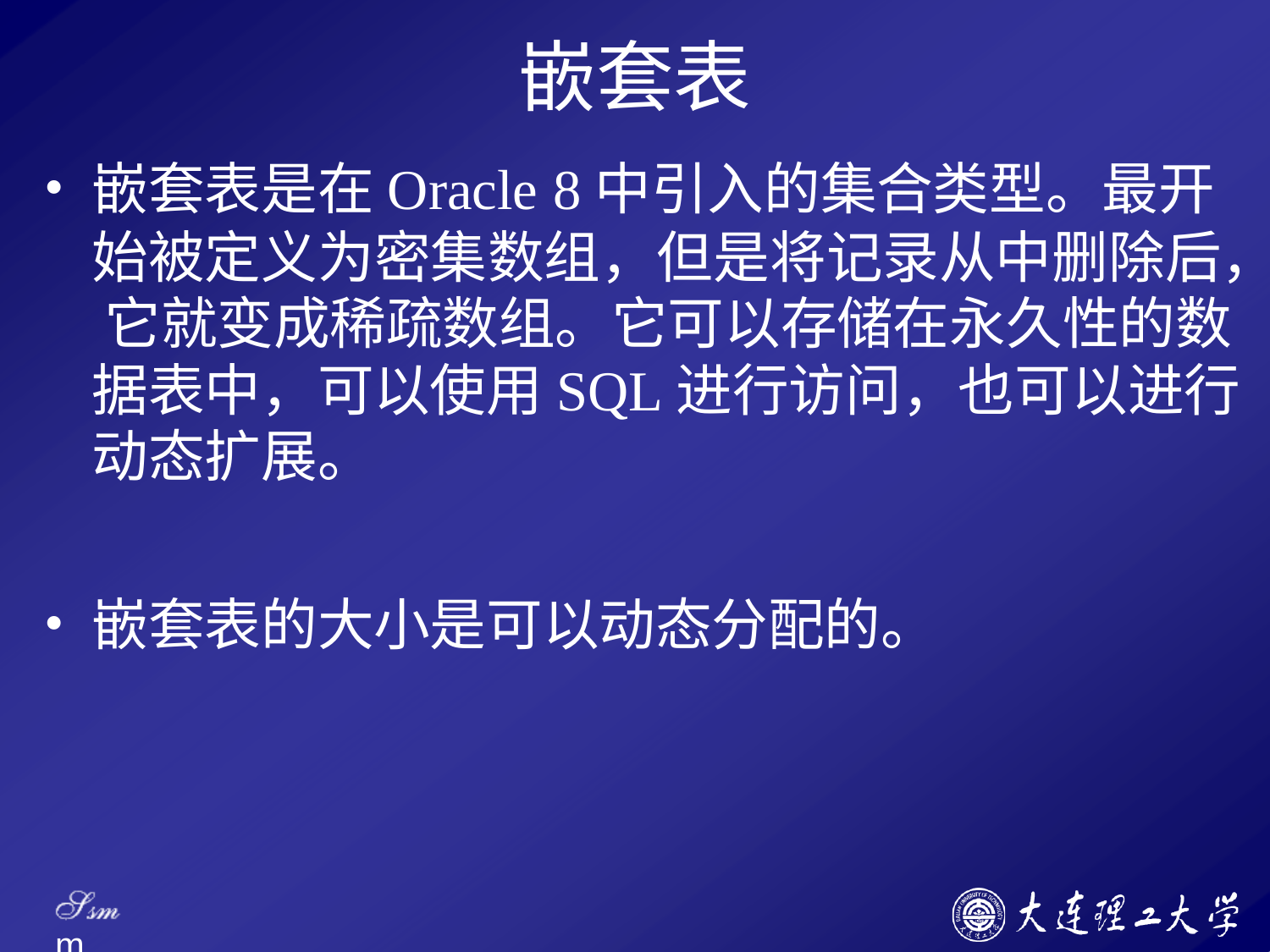

# 嵌套表
嵌套表是在Oracle 8中引入的集合类型。最开
始被定义为密集数组，但是将记录从中删除后，  它就变成稀疏数组。它可以存储在永久性的数 据表中，可以使用SQL进行访问，也可以进行 动态扩展。

嵌套表的大小是可以动态分配的。

Ssm